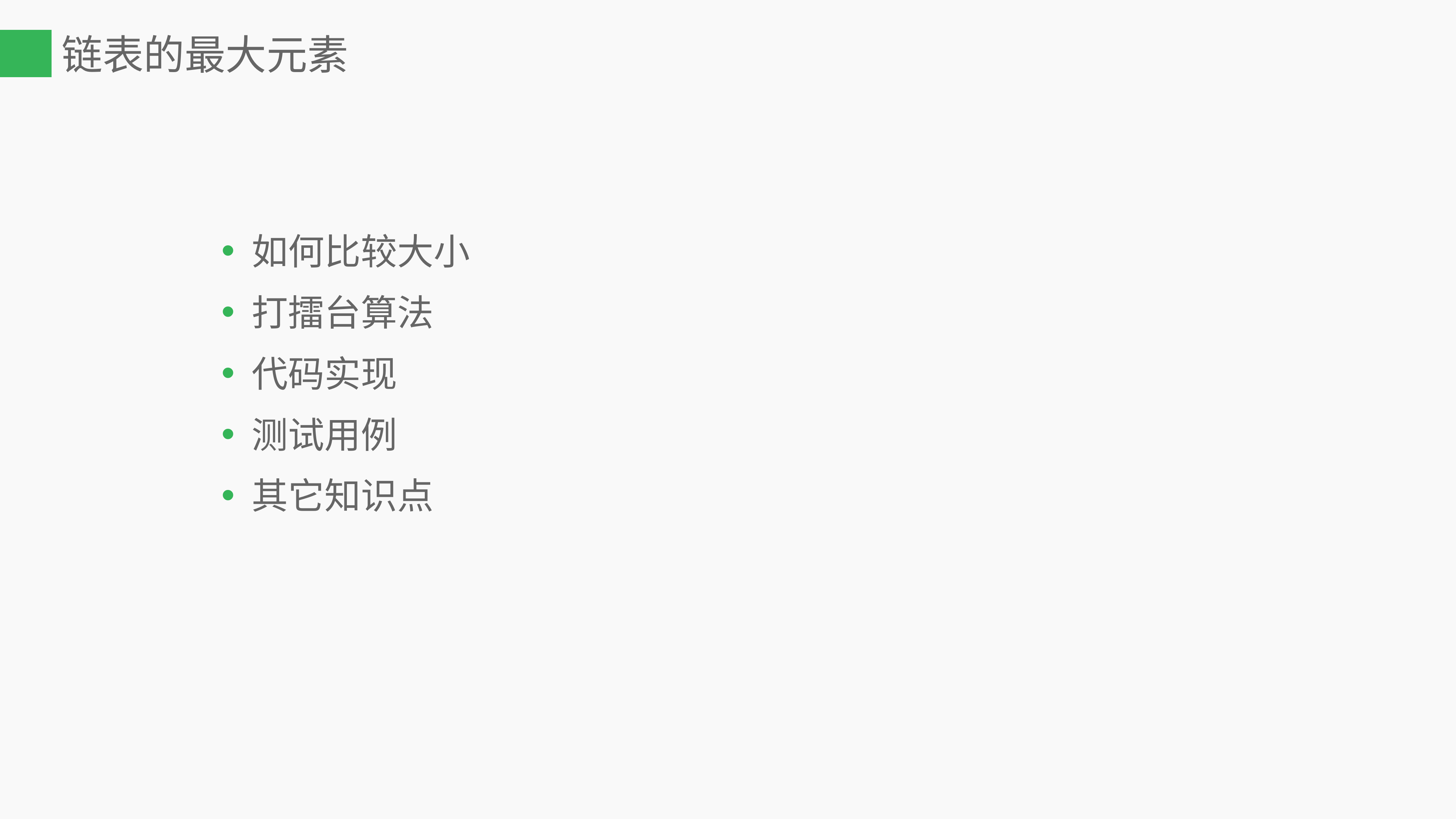

# 链表的最大元素
如何比较大小
打擂台算法
代码实现
测试用例
其它知识点